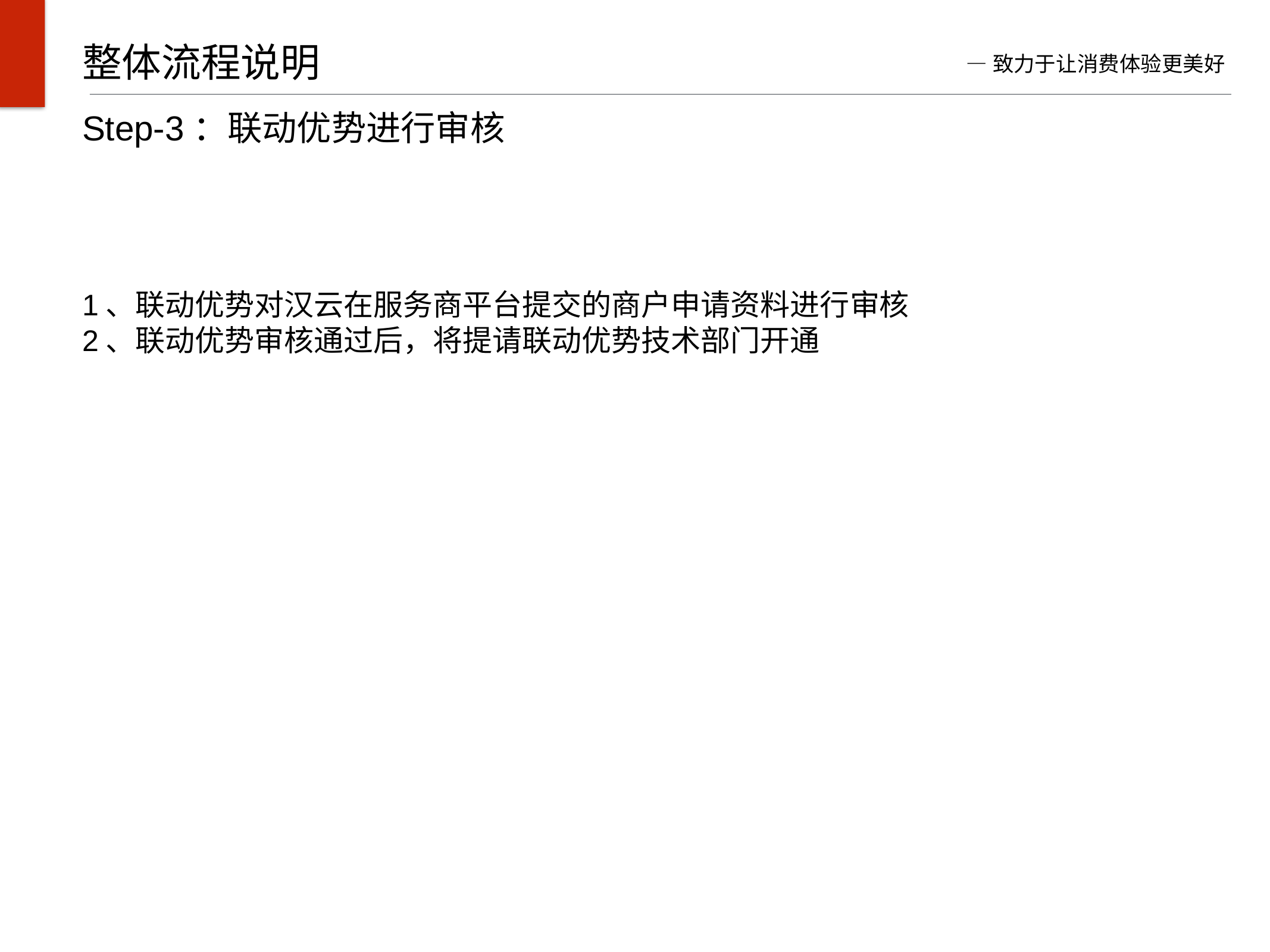

整体流程说明
 —致力于让消费体验更美好

Step-3：联动优势进行审核
1、联动优势对汉云在服务商平台提交的商户申请资料进行审核
2、联动优势审核通过后，将提请联动优势技术部门开通